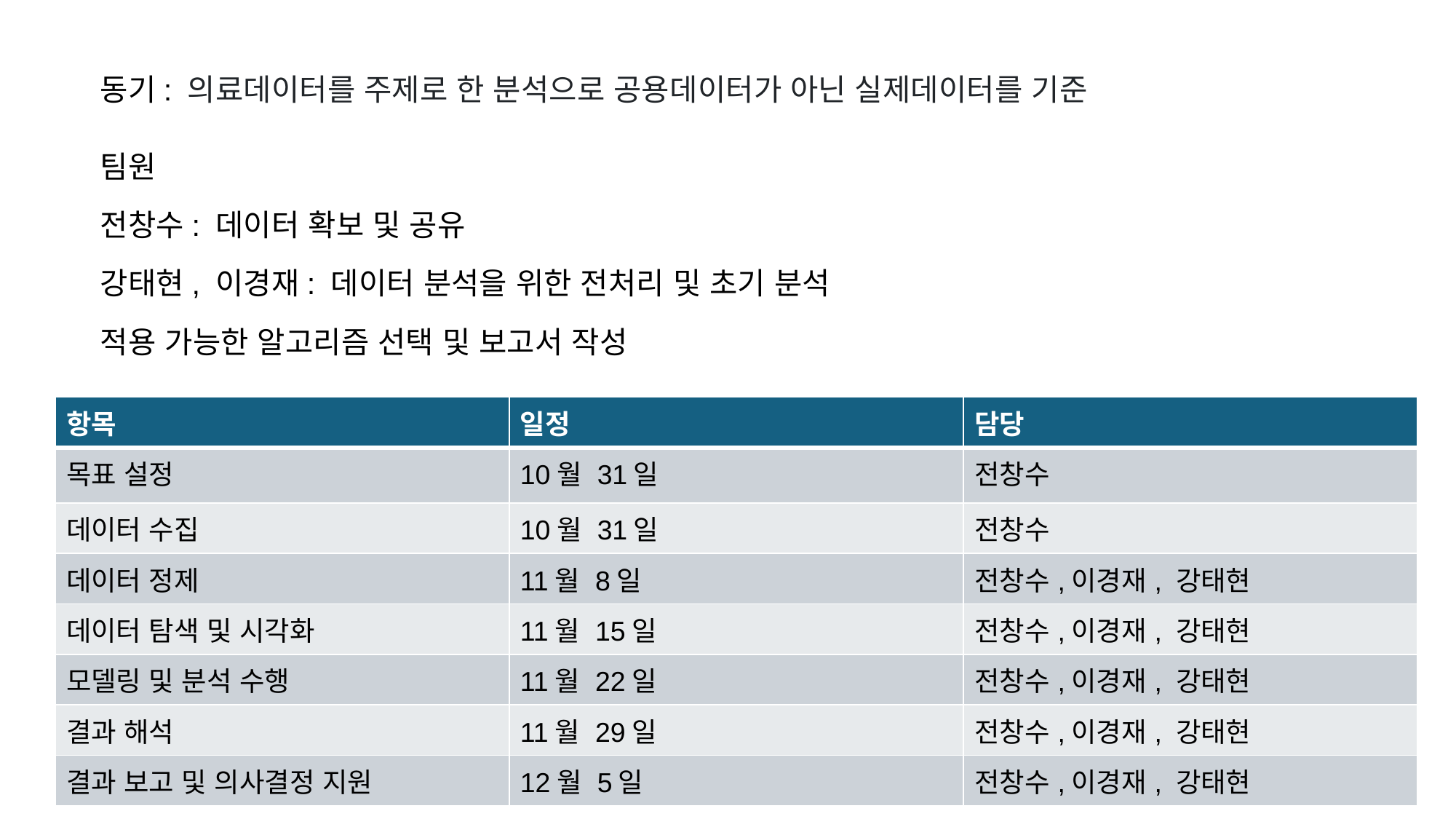

팀원
전창수: 데이터 확보 및 공유
강태현, 이경재: 데이터 분석을 위한 전처리 및 초기 분석
적용 가능한 알고리즘 선택 및 보고서 작성
동기: 의료데이터를 주제로 한 분석으로 공용데이터가 아닌 실제데이터를 기준
| 항목 | 일정 | 담당 |
| --- | --- | --- |
| 목표 설정 | 10월 31일 | 전창수 |
| 데이터 수집 | 10월 31일 | 전창수 |
| 데이터 정제 | 11월 8일 | 전창수,이경재, 강태현 |
| 데이터 탐색 및 시각화 | 11월 15일 | 전창수,이경재, 강태현 |
| 모델링 및 분석 수행 | 11월 22일 | 전창수,이경재, 강태현 |
| 결과 해석 | 11월 29일 | 전창수,이경재, 강태현 |
| 결과 보고 및 의사결정 지원 | 12월 5일 | 전창수,이경재, 강태현 |